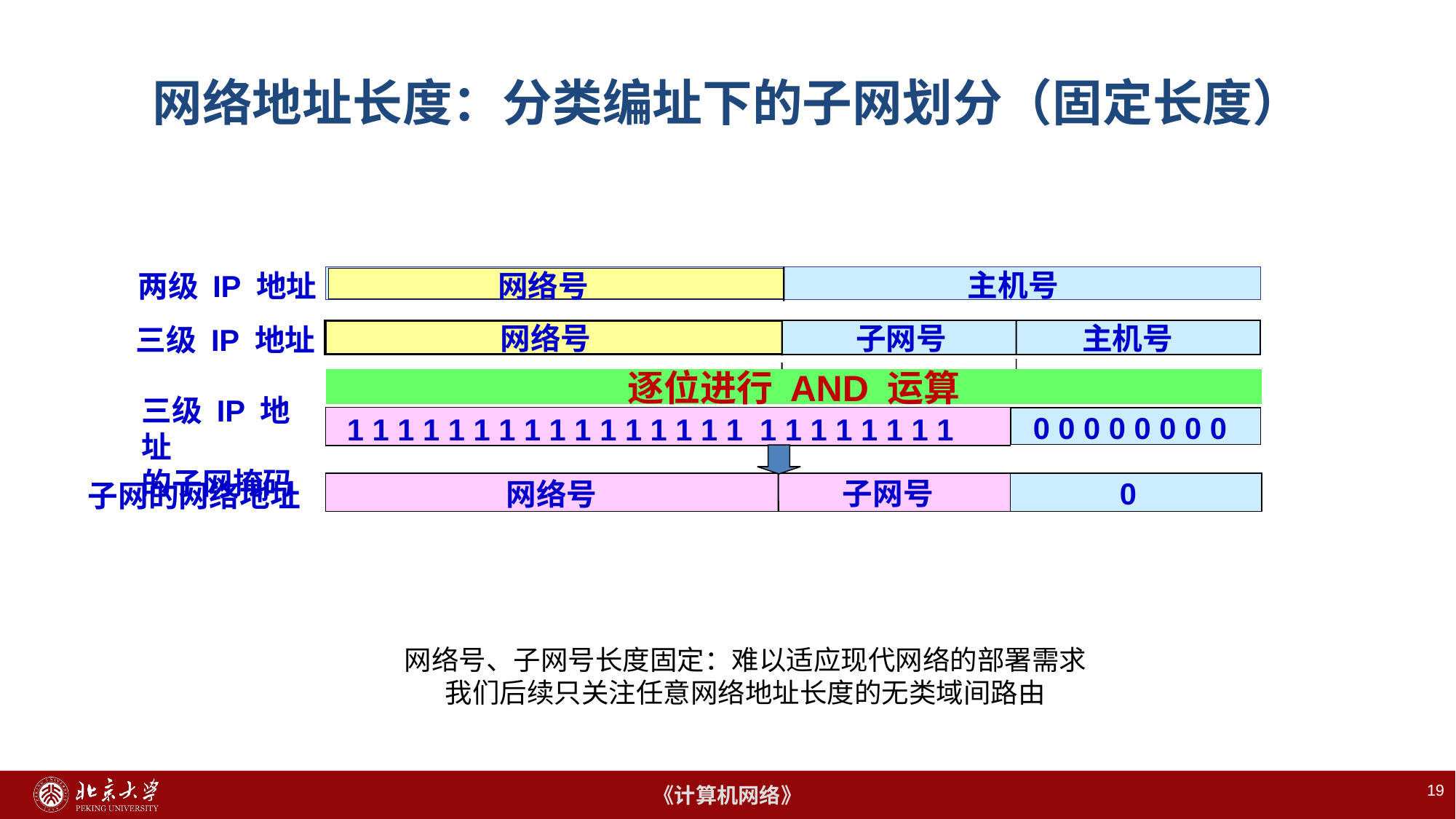

# 网络地址长度：分类编址下的子网划分（固定长度）
主机号
网络号
两级 IP 地址

网络号
子网号
主机号
三级 IP 地址

主机号
网络号
子网号
逐位进行 AND 运算

三级 IP 地址
的子网掩码
0 0 0 0 0 0 0 0
1 1 1 1 1 1 1 1 1 1 1 1 1 1 1 1  1 1 1 1 1 1 1 1

子网号
0
网络号
子网的网络地址

网络号、子网号长度固定：难以适应现代网络的部署需求
我们后续只关注任意网络地址长度的无类域间路由
19